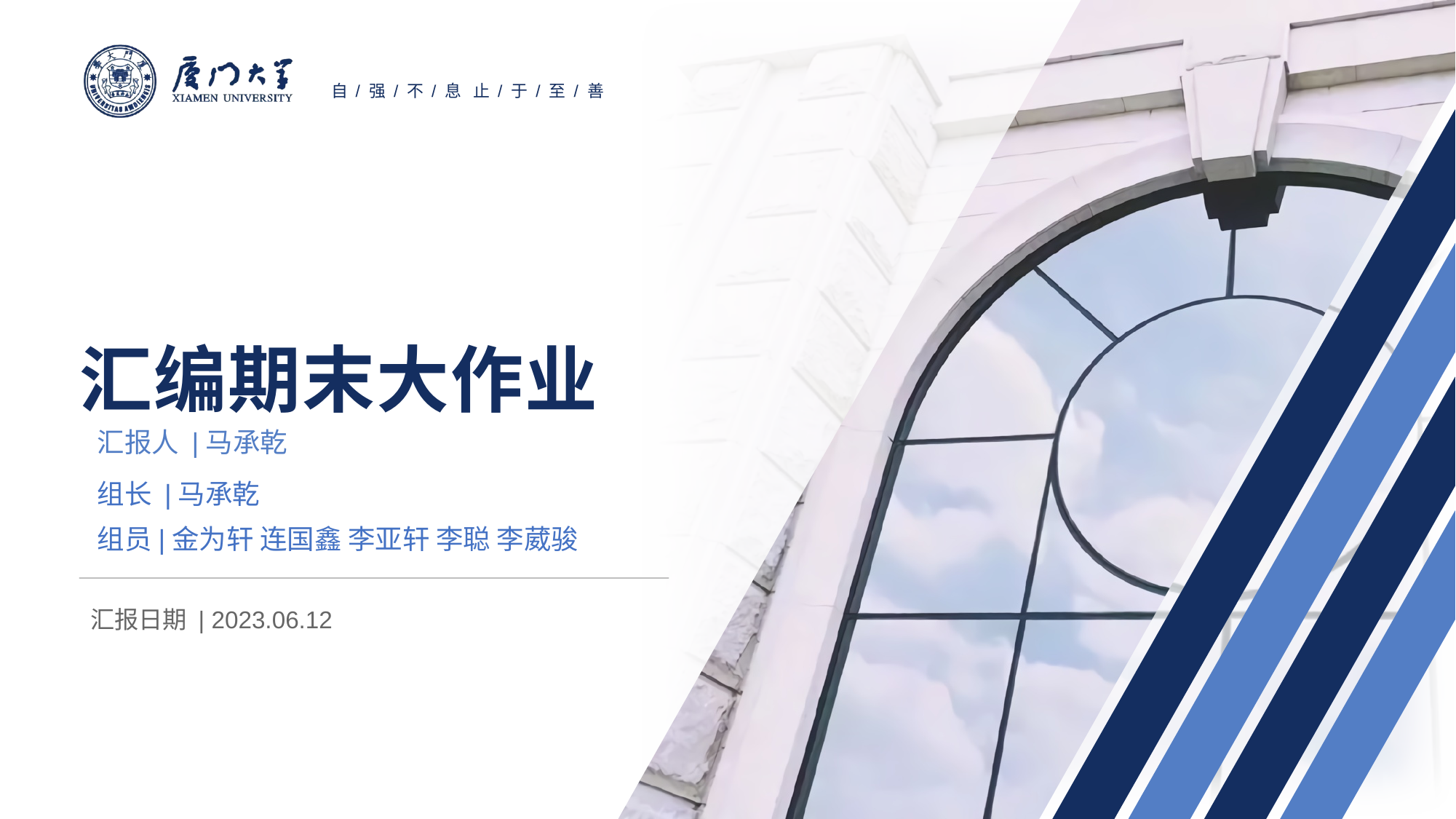

汇编期末大作业
汇报人 |马承乾

组长 |马承乾
组员|金为轩 连国鑫 李亚轩 李聪 李葳骏
汇报日期 | 2023.06.12